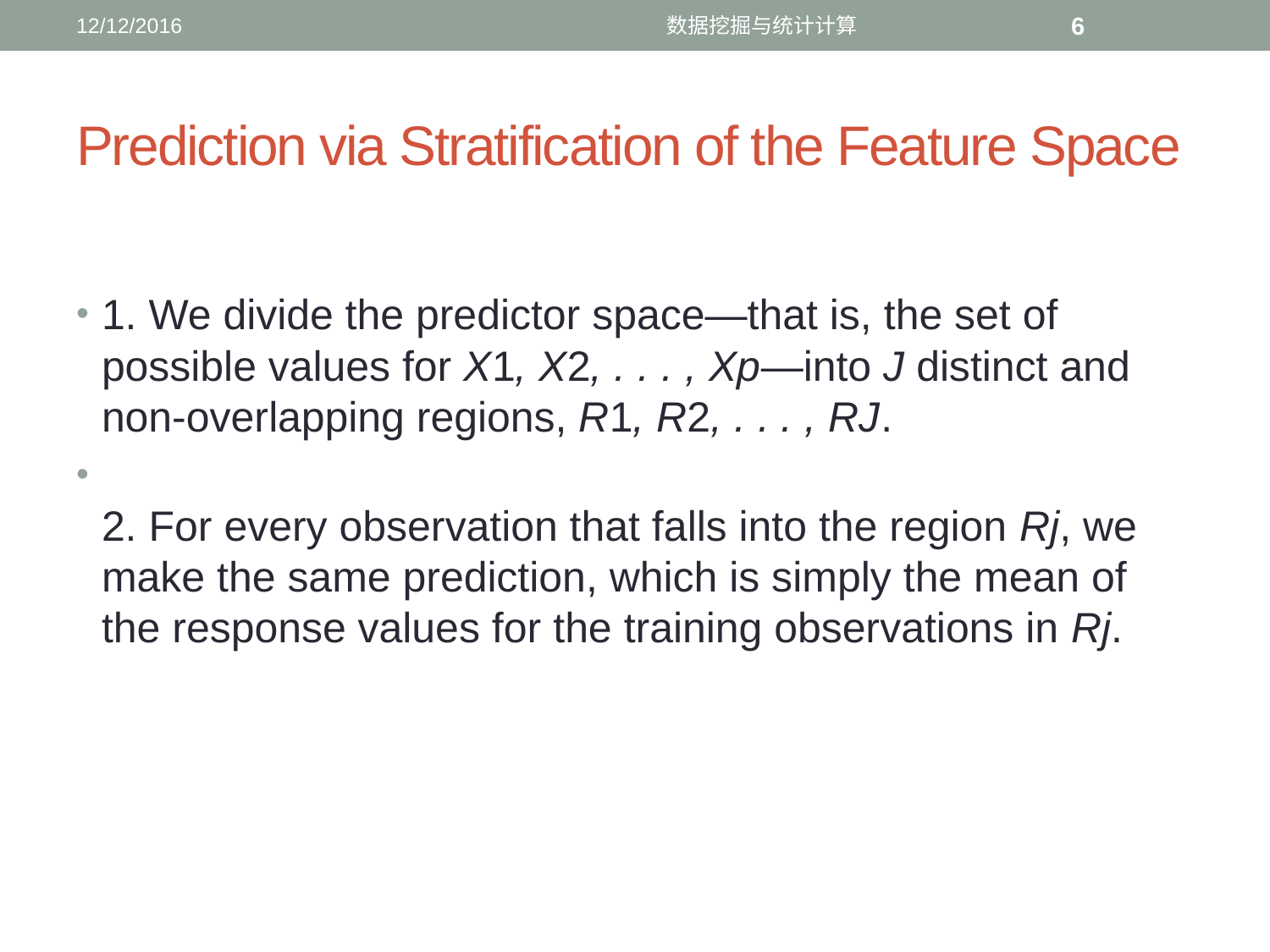

12/12/2016
数据挖掘与统计计算
6
# Prediction via Stratification of the Feature Space

1. We divide the predictor space—that is, the set of possible values for X1, X2, . . . , Xp—into J distinct and non-overlapping regions, R1, R2, . . . , RJ.
2. For every observation that falls into the region Rj, we make the same prediction, which is simply the mean of the response values for the training observations in Rj.